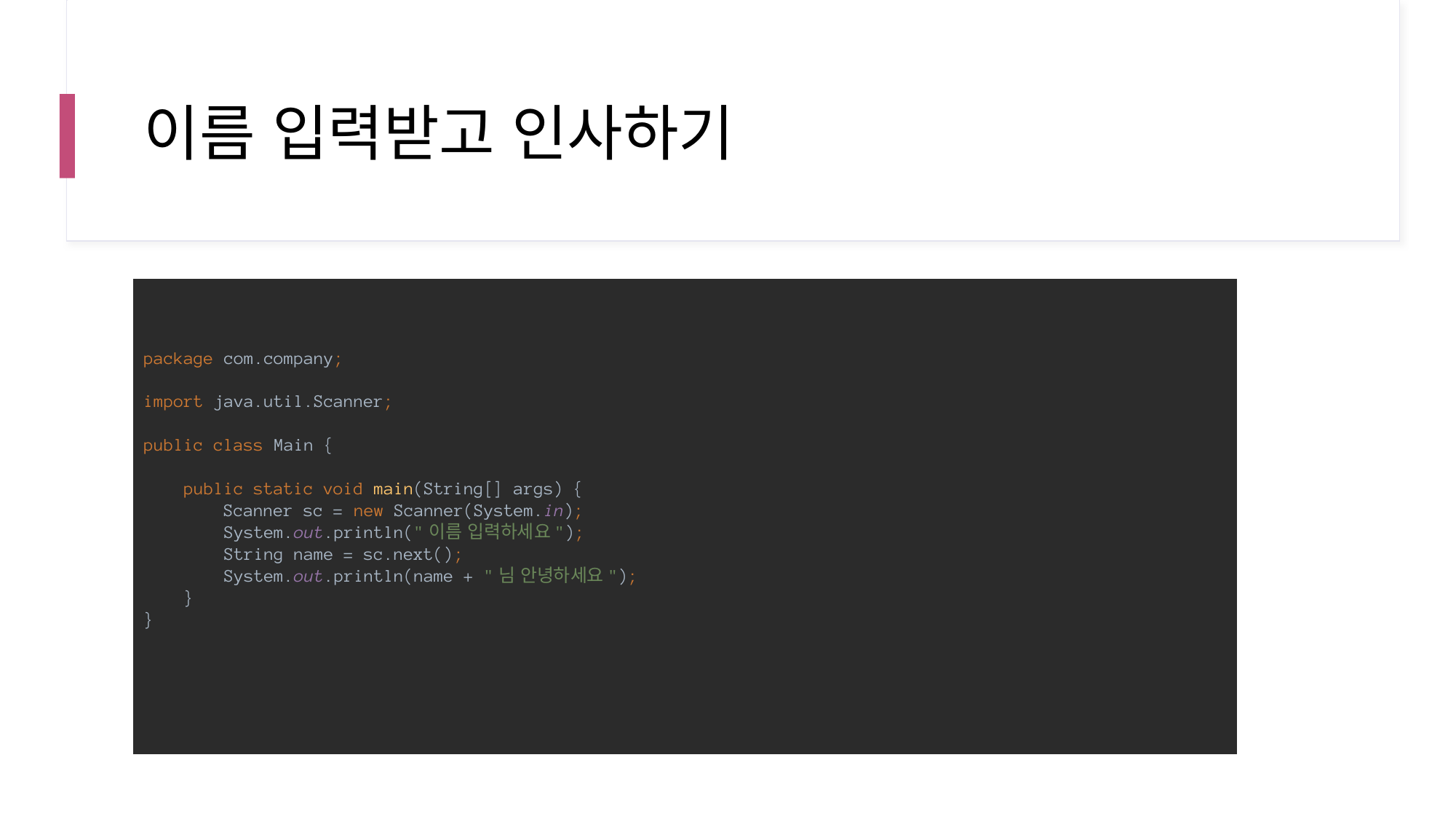

# 이름 입력받고 인사하기
package com.company;
import java.util.Scanner;
public class Main {
    public static void main(String[] args) {
        Scanner sc = new Scanner(System.in);
        System.out.println("이름 입력하세요");
        String name = sc.next();
        System.out.println(name + "님 안녕하세요");
    }
}